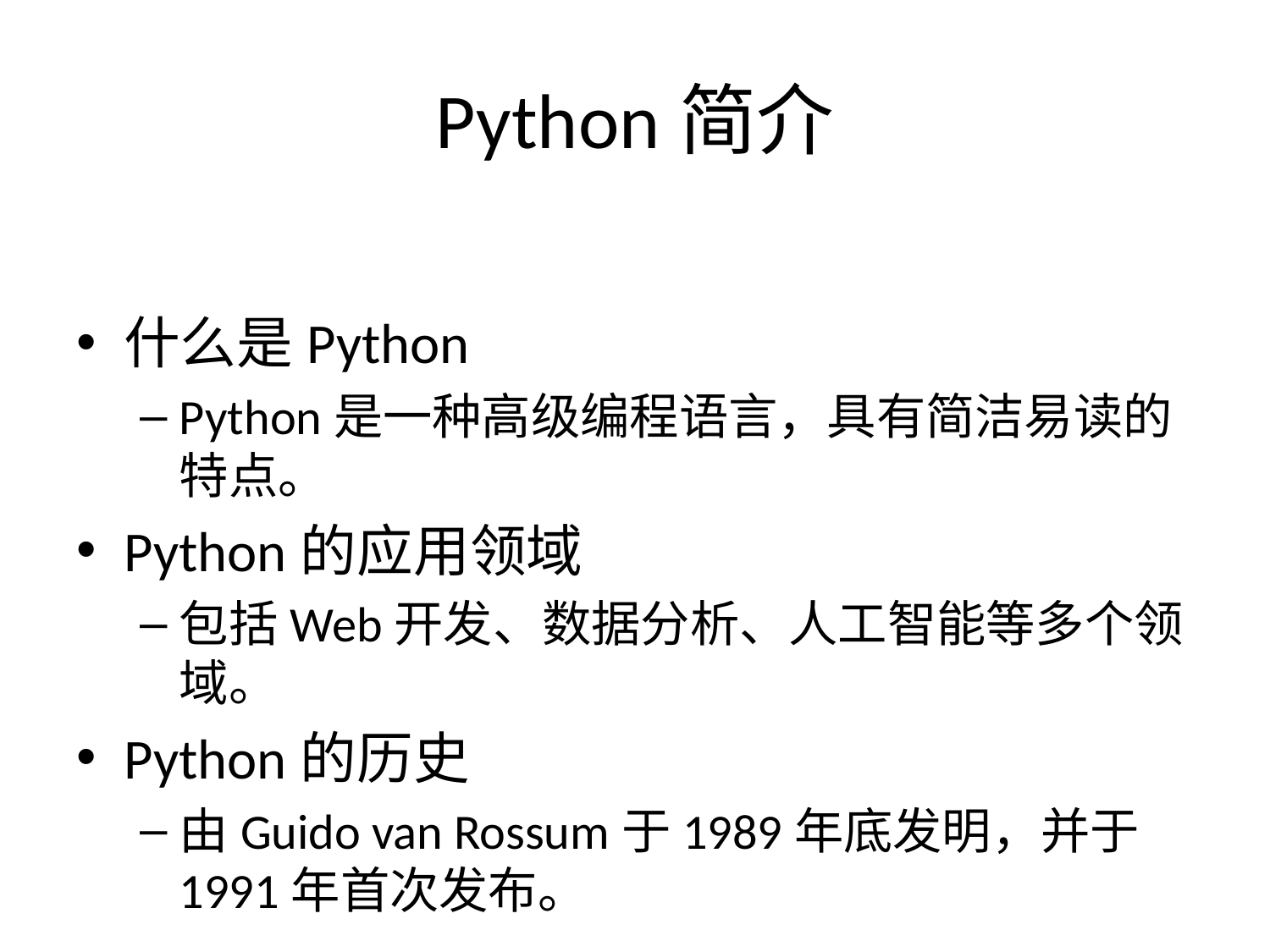

# Python简介

什么是Python
Python是一种高级编程语言，具有简洁易读的特点。
Python的应用领域
包括Web开发、数据分析、人工智能等多个领域。
Python的历史
由Guido van Rossum于1989年底发明，并于1991年首次发布。